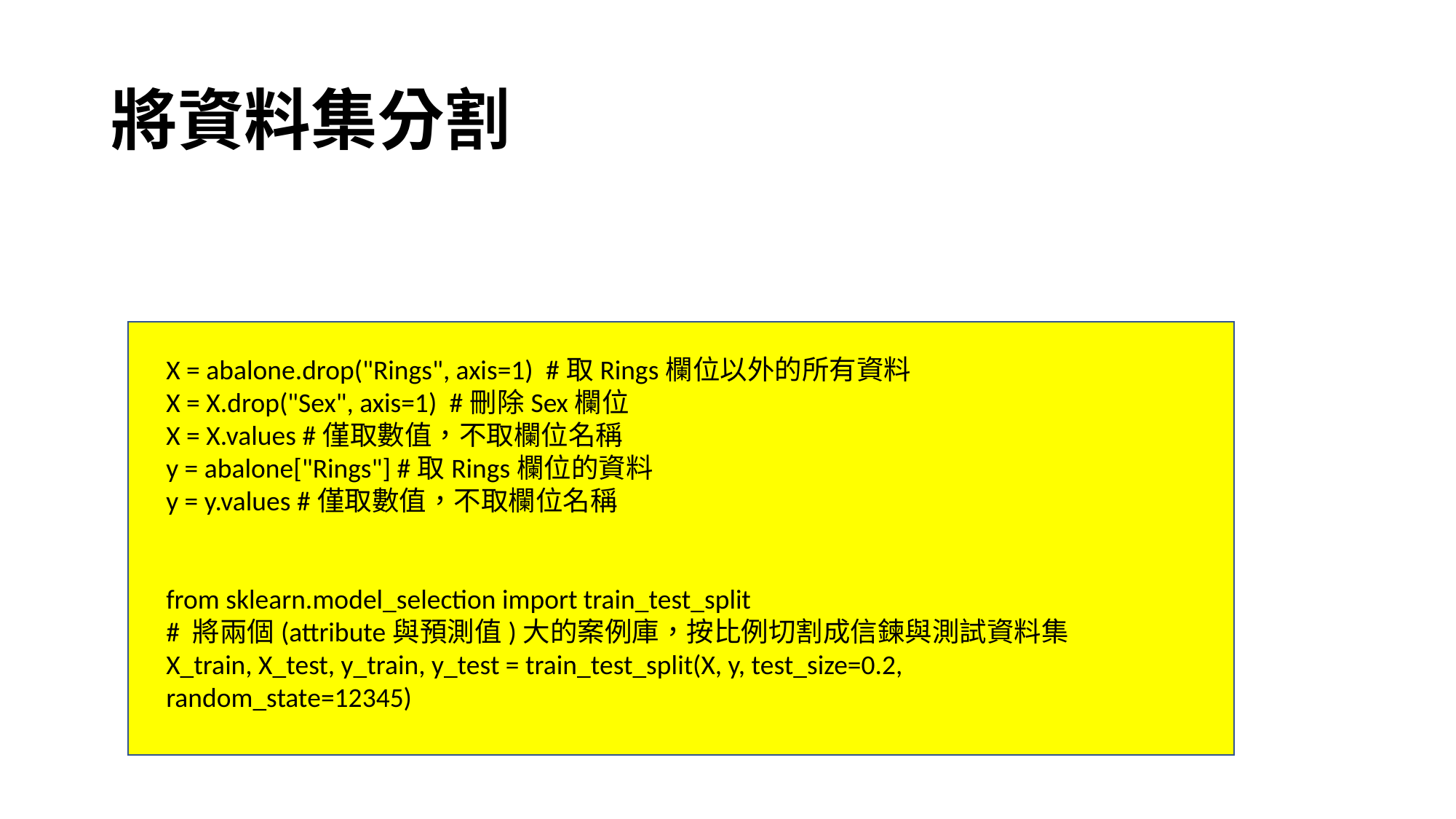

# 將資料集分割

X = abalone.drop("Rings", axis=1)  #取Rings欄位以外的所有資料
X = X.drop("Sex", axis=1)  #刪除Sex欄位
X = X.values #僅取數值，不取欄位名稱
y = abalone["Rings"] #取Rings欄位的資料
y = y.values #僅取數值，不取欄位名稱

from sklearn.model_selection import train_test_split
# 將兩個(attribute與預測值)大的案例庫，按比例切割成信鍊與測試資料集
X_train, X_test, y_train, y_test = train_test_split(X, y, test_size=0.2, random_state=12345)